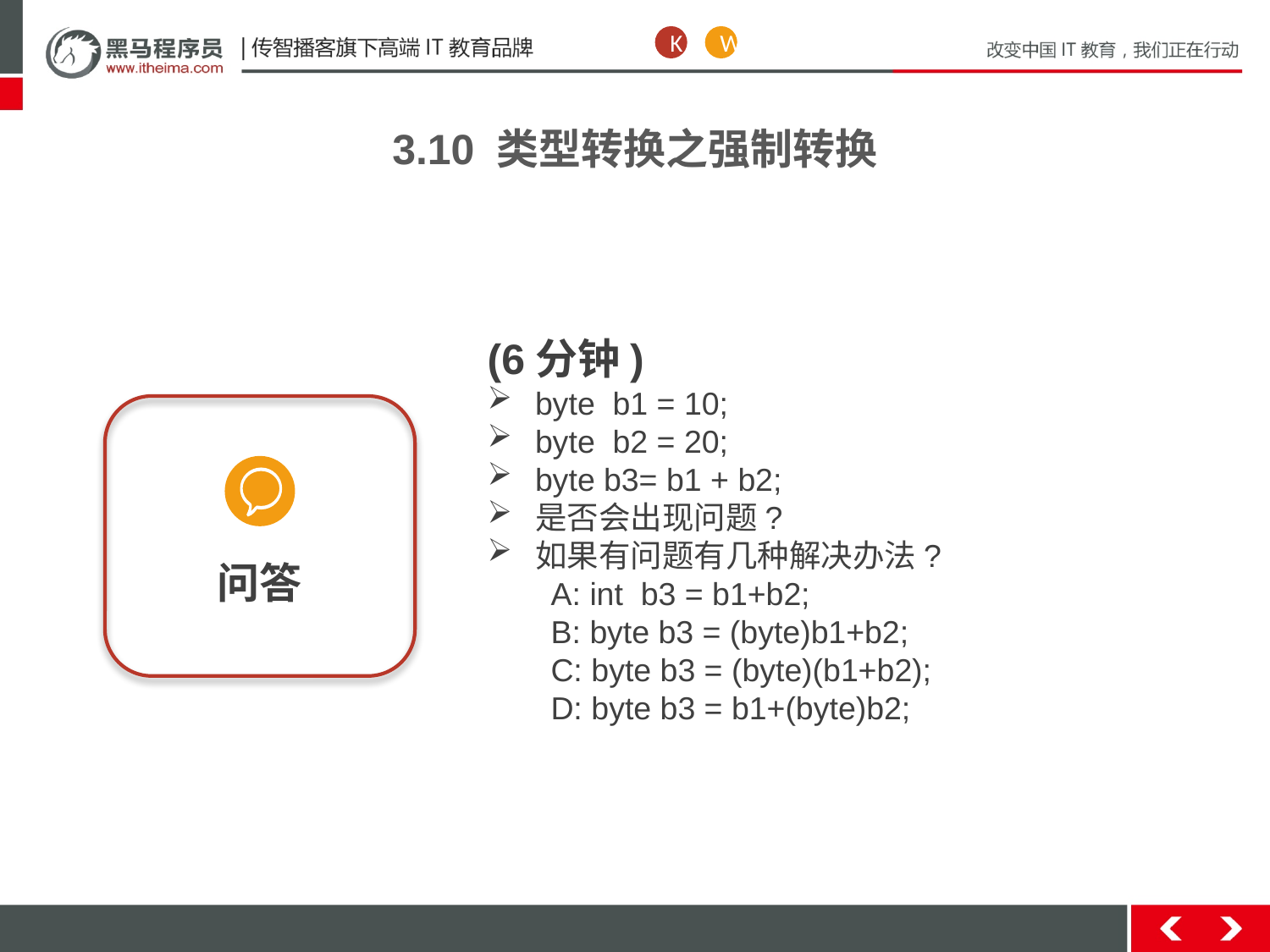

K
W
3.10 类型转换之强制转换
(6分钟)
byte  b1 = 10;
byte  b2 = 20;
byte b3= b1 + b2;
是否会出现问题?
如果有问题有几种解决办法?
A: int  b3 = b1+b2;
B: byte b3 = (byte)b1+b2;
C: byte b3 = (byte)(b1+b2);
D: byte b3 = b1+(byte)b2;

问答